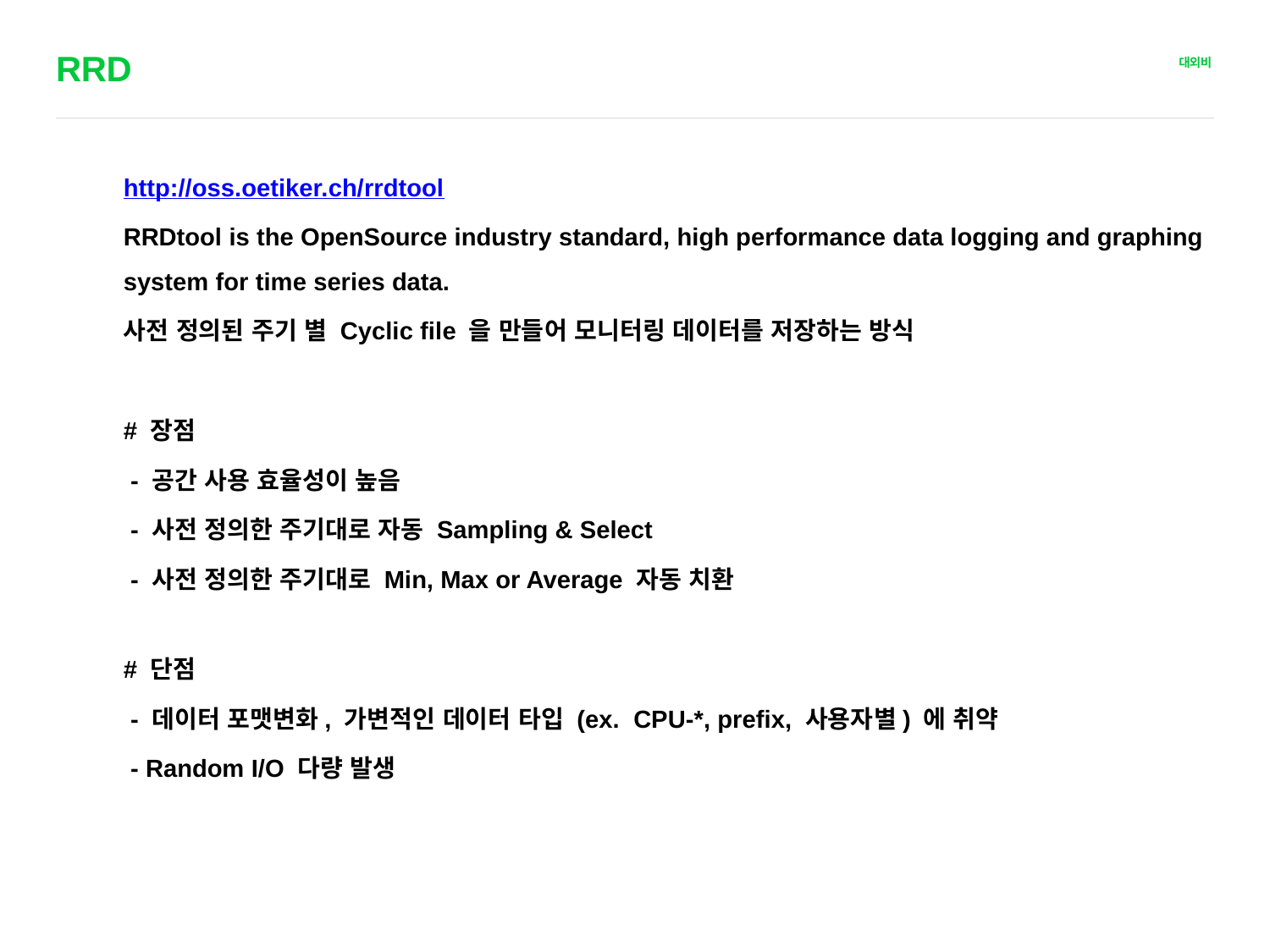

# RRD
http://oss.oetiker.ch/rrdtool
RRDtool is the OpenSource industry standard, high performance data logging and graphing system for time series data.
사전 정의된 주기 별 Cyclic file 을 만들어 모니터링 데이터를 저장하는 방식

# 장점
 - 공간 사용 효율성이 높음
 - 사전 정의한 주기대로 자동 Sampling & Select
 - 사전 정의한 주기대로 Min, Max or Average 자동 치환

# 단점
 - 데이터 포맷변화, 가변적인 데이터 타입 (ex.  CPU-*, prefix, 사용자별) 에 취약
 - Random I/O 다량 발생